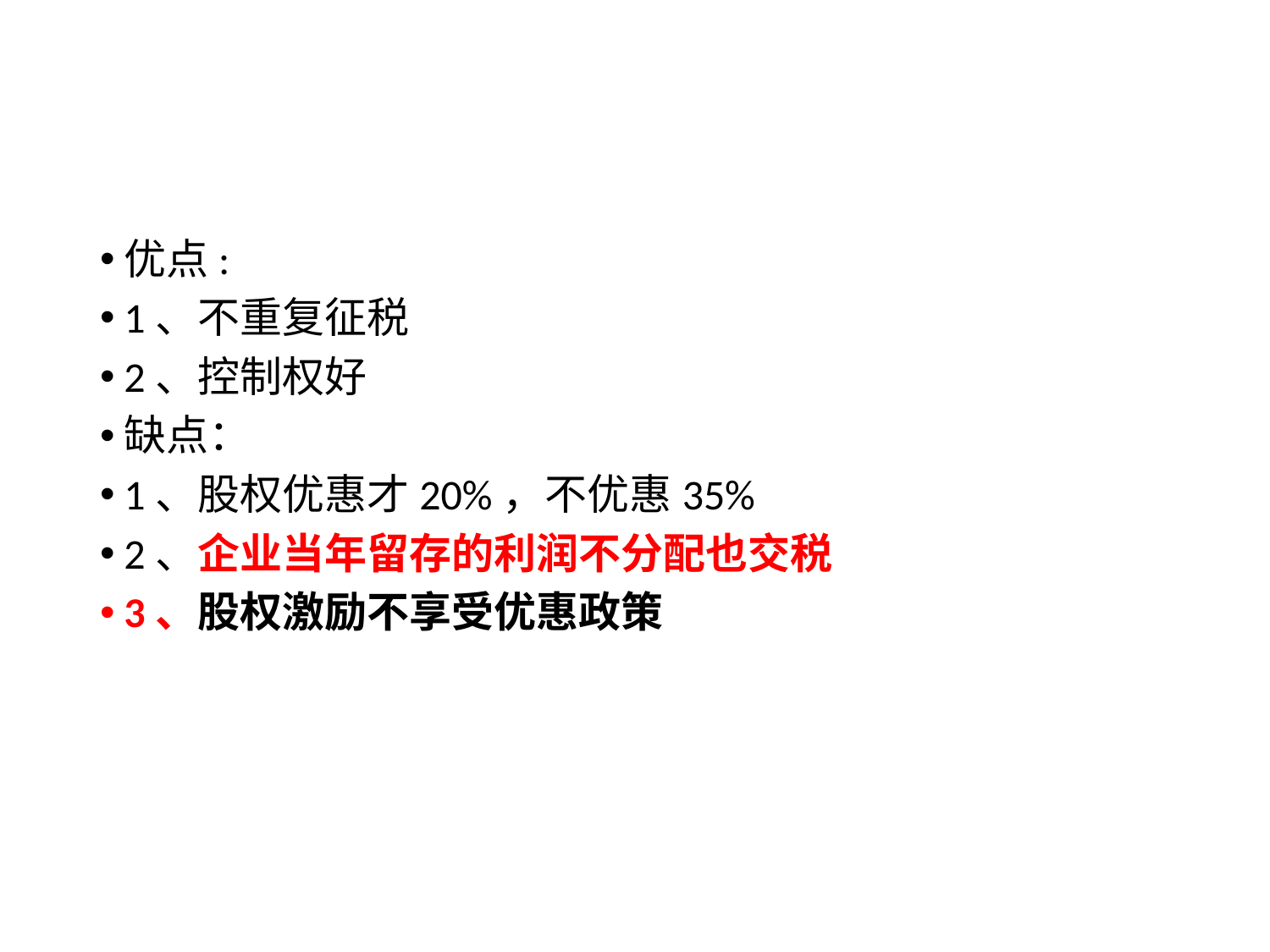

#
优点:
1、不重复征税
2、控制权好
缺点：
1、股权优惠才20%，不优惠35%
2、企业当年留存的利润不分配也交税
3、股权激励不享受优惠政策